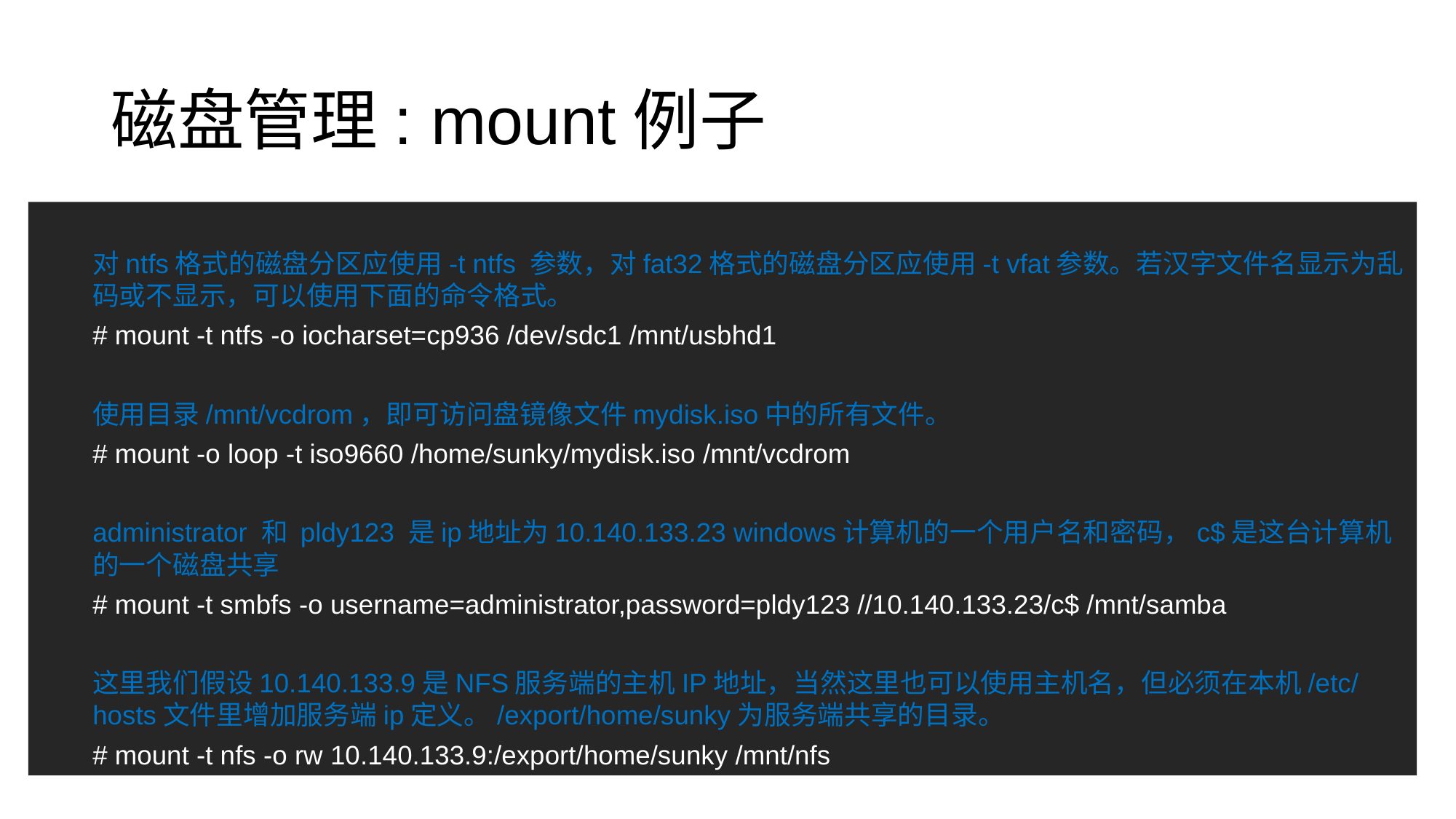

# 磁盘管理: mount例子

对ntfs格式的磁盘分区应使用-t ntfs 参数，对fat32格式的磁盘分区应使用-t vfat参数。若汉字文件名显示为乱码或不显示，可以使用下面的命令格式。
# mount -t ntfs -o iocharset=cp936 /dev/sdc1 /mnt/usbhd1

使用目录/mnt/vcdrom，即可访问盘镜像文件mydisk.iso中的所有文件。
# mount -o loop -t iso9660 /home/sunky/mydisk.iso /mnt/vcdrom

administrator 和 pldy123 是ip地址为10.140.133.23 windows计算机的一个用户名和密码，c$是这台计算机的一个磁盘共享
# mount -t smbfs -o username=administrator,password=pldy123 //10.140.133.23/c$ /mnt/samba

这里我们假设10.140.133.9是NFS服务端的主机IP地址，当然这里也可以使用主机名，但必须在本机/etc/hosts文件里增加服务端ip定义。/export/home/sunky为服务端共享的目录。
# mount -t nfs -o rw 10.140.133.9:/export/home/sunky /mnt/nfs